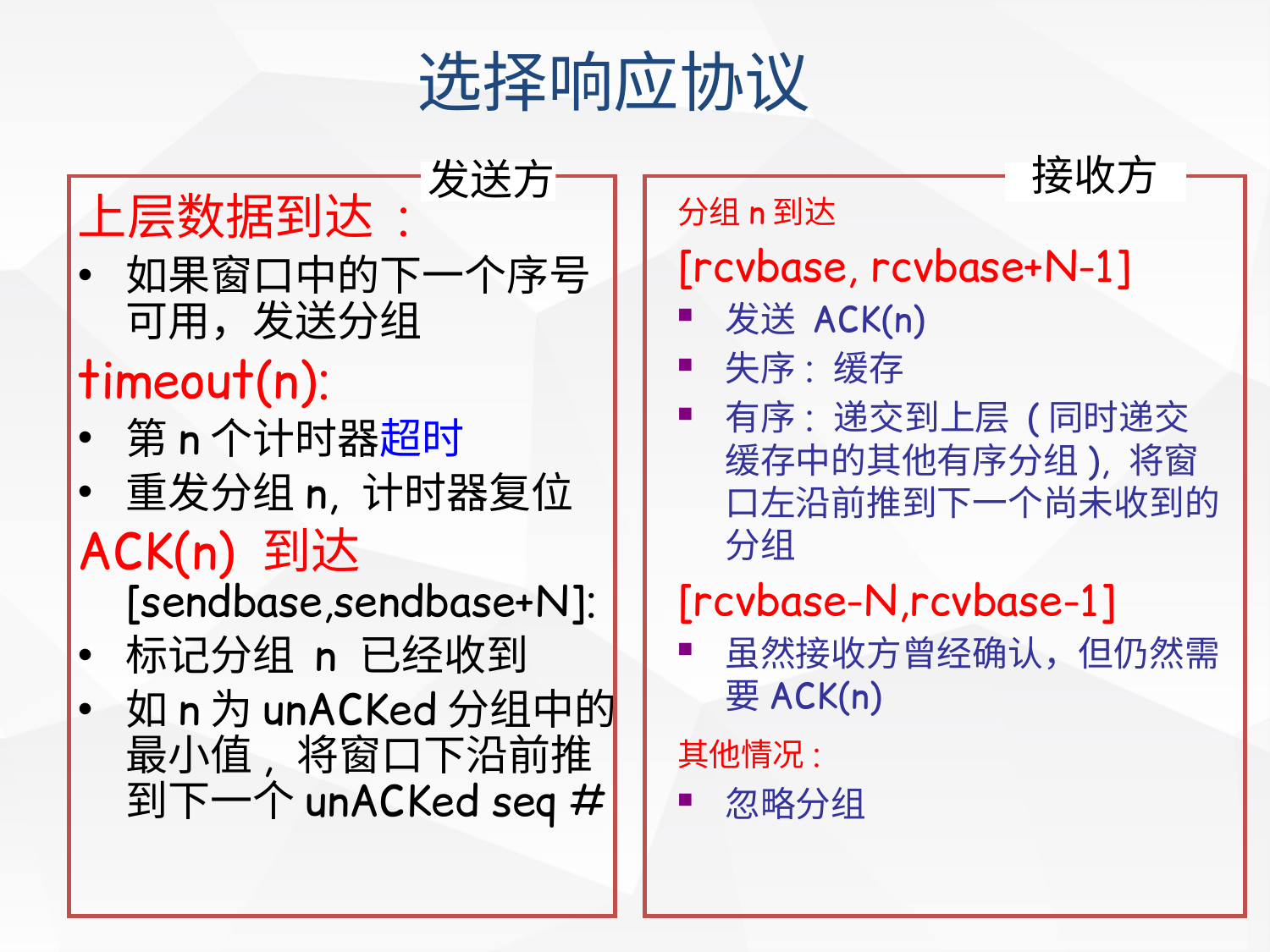

选择响应协议
接收方

发送方

上层数据到达 :
如果窗口中的下一个序号可用，发送分组
timeout(n):
第n个计时器超时
重发分组n, 计时器复位
ACK(n) 到达[sendbase,sendbase+N]:
标记分组 n 已经收到
如n为unACKed分组中的最小值, 将窗口下沿前推到下一个unACKed seq #
分组n到达
[rcvbase, rcvbase+N-1]
发送 ACK(n)
失序: 缓存
有序: 递交到上层 (同时递交缓存中的其他有序分组), 将窗口左沿前推到下一个尚未收到的分组
[rcvbase-N,rcvbase-1]
虽然接收方曾经确认，但仍然需要ACK(n)
其他情况:
忽略分组